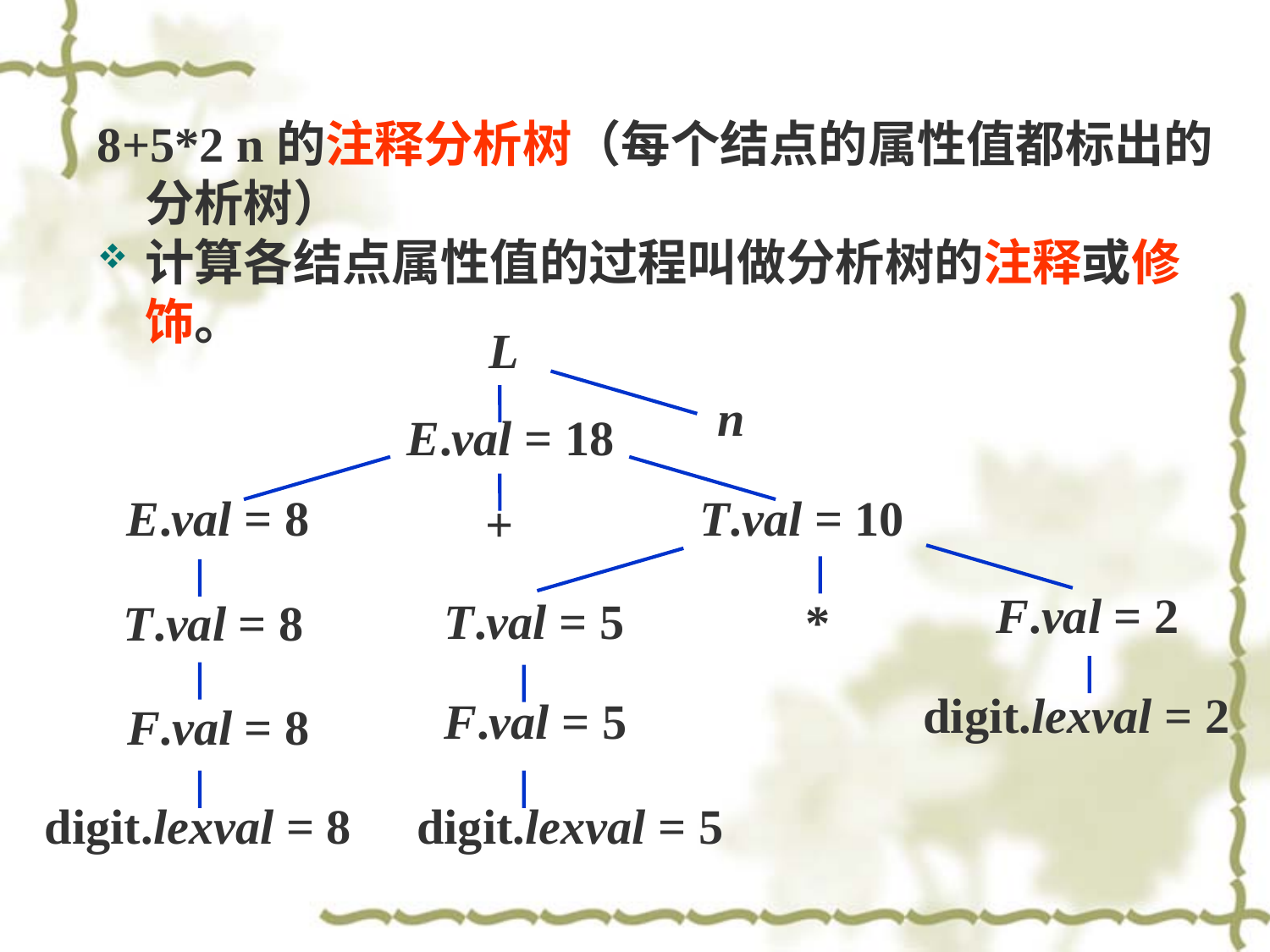

8+5*2 n的注释分析树（每个结点的属性值都标出的分析树）
计算各结点属性值的过程叫做分析树的注释或修饰。
L

n
E.val = 18

E.val = 8
T.val = 10
+

F.val = 2
T.val = 5
*
T.val = 8

digit.lexval = 2
F.val = 5
F.val = 8

digit.lexval = 8
digit.lexval = 5